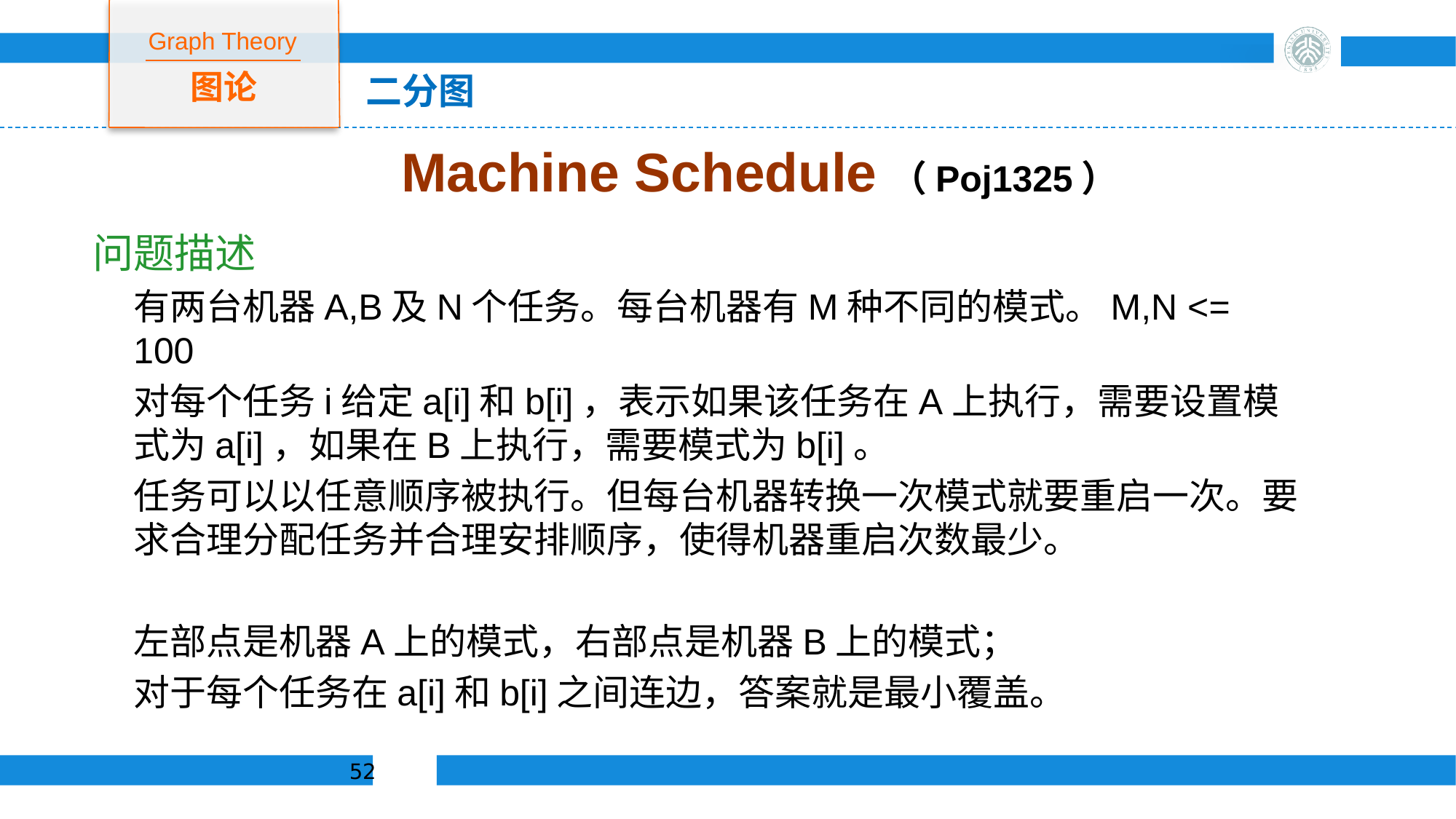

Graph Theory
图论
二分图
# Machine Schedule（Poj1325）
问题描述
	有两台机器A,B及N个任务。每台机器有M种不同的模式。M,N <= 100
	对每个任务i给定a[i]和b[i]，表示如果该任务在A上执行，需要设置模式为a[i]，如果在B上执行，需要模式为b[i]。
	任务可以以任意顺序被执行。但每台机器转换一次模式就要重启一次。要求合理分配任务并合理安排顺序，使得机器重启次数最少。

	左部点是机器A上的模式，右部点是机器B上的模式；
	对于每个任务在a[i]和b[i]之间连边，答案就是最小覆盖。